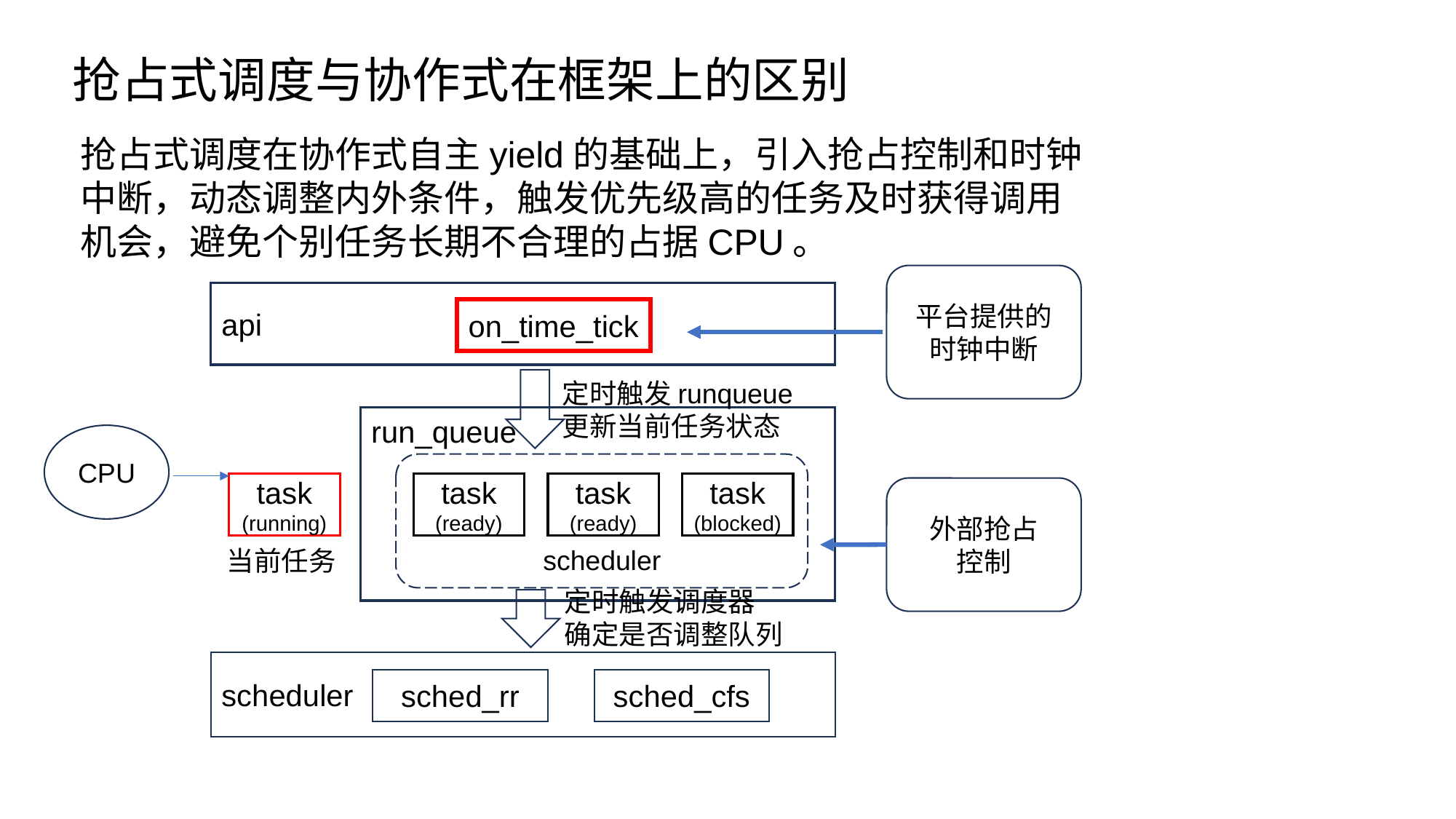

抢占式调度与协作式在框架上的区别
抢占式调度在协作式自主yield的基础上，引入抢占控制和时钟中断，动态调整内外条件，触发优先级高的任务及时获得调用机会，避免个别任务长期不合理的占据CPU。
平台提供的时钟中断
api
on_time_tick

定时触发runqueue
更新当前任务状态
run_queue
CPU
scheduler
task
(running)
task
(ready)
task
(blocked)
task
(ready)
外部抢占
控制
当前任务
定时触发调度器
确定是否调整队列

scheduler
sched_rr
sched_cfs